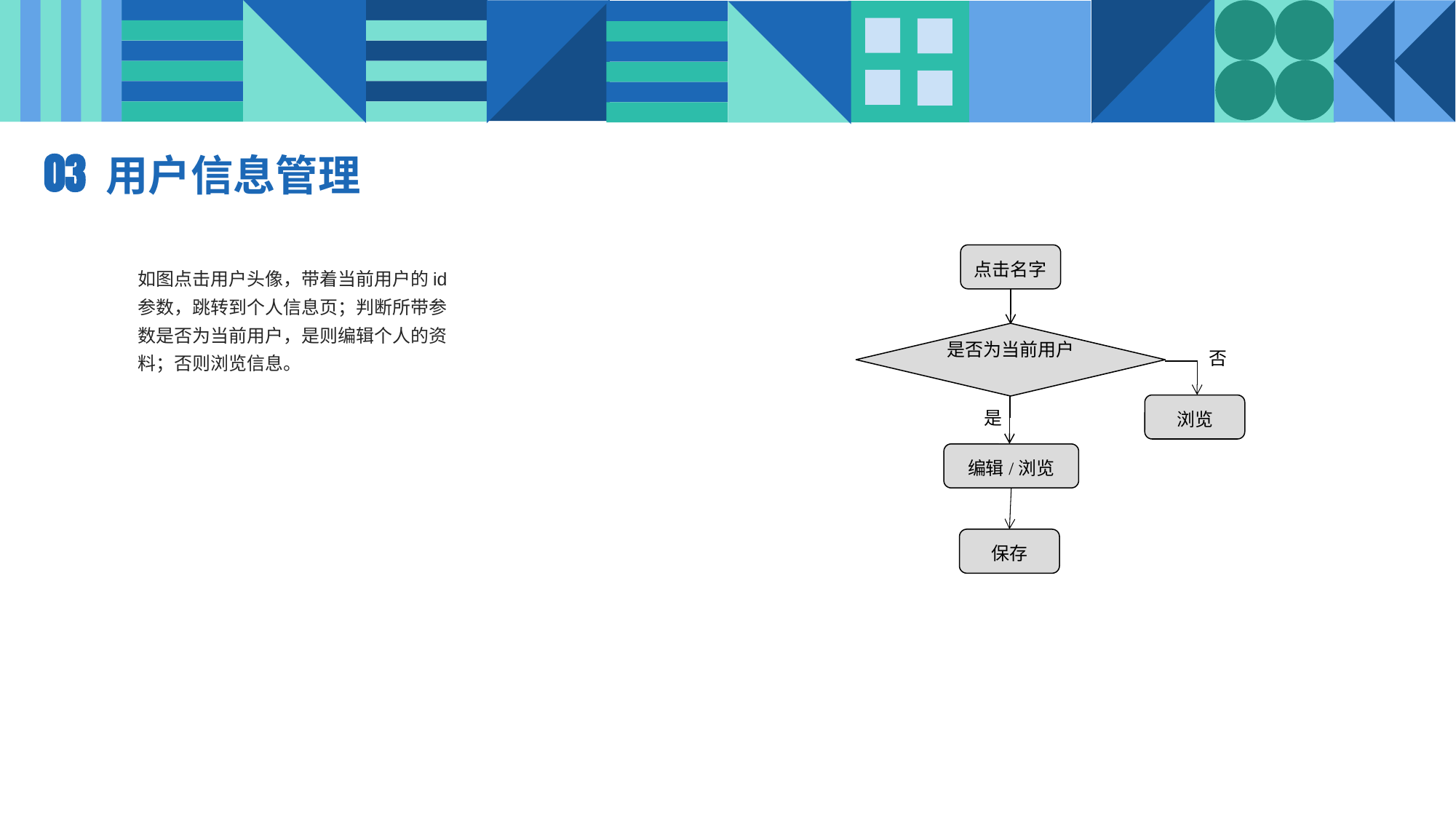

03 用户信息管理

点击名字
否
浏览
是
编辑/浏览
保存
如图点击用户头像，带着当前用户的id参数，跳转到个人信息页；判断所带参数是否为当前用户，是则编辑个人的资料；否则浏览信息。
是否为当前用户